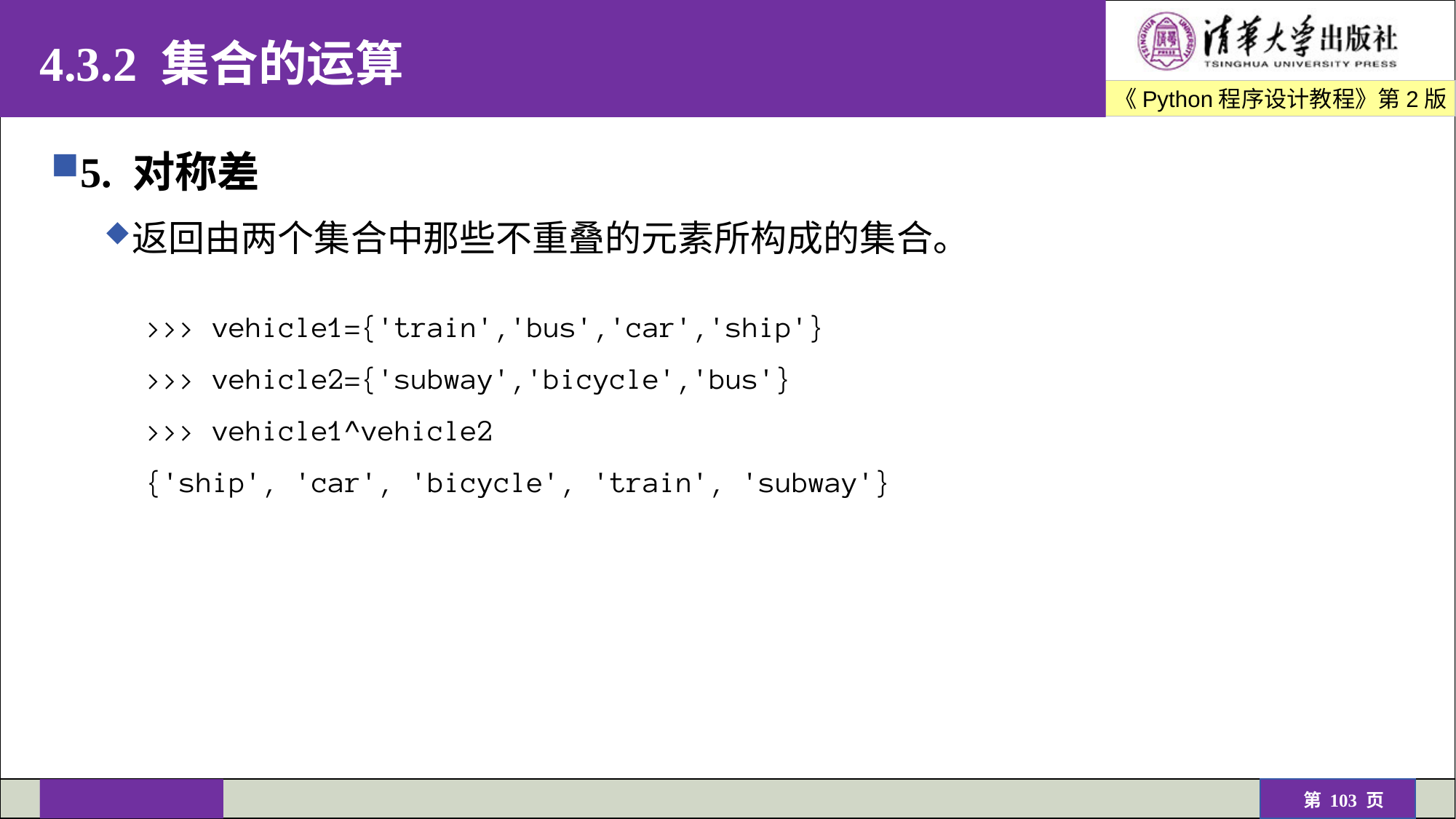

# 4.3.2 集合的运算
5. 对称差
返回由两个集合中那些不重叠的元素所构成的集合。
>>> vehicle1={'train','bus','car','ship'}
>>> vehicle2={'subway','bicycle','bus'}
>>> vehicle1^vehicle2
{'ship', 'car', 'bicycle', 'train', 'subway'}